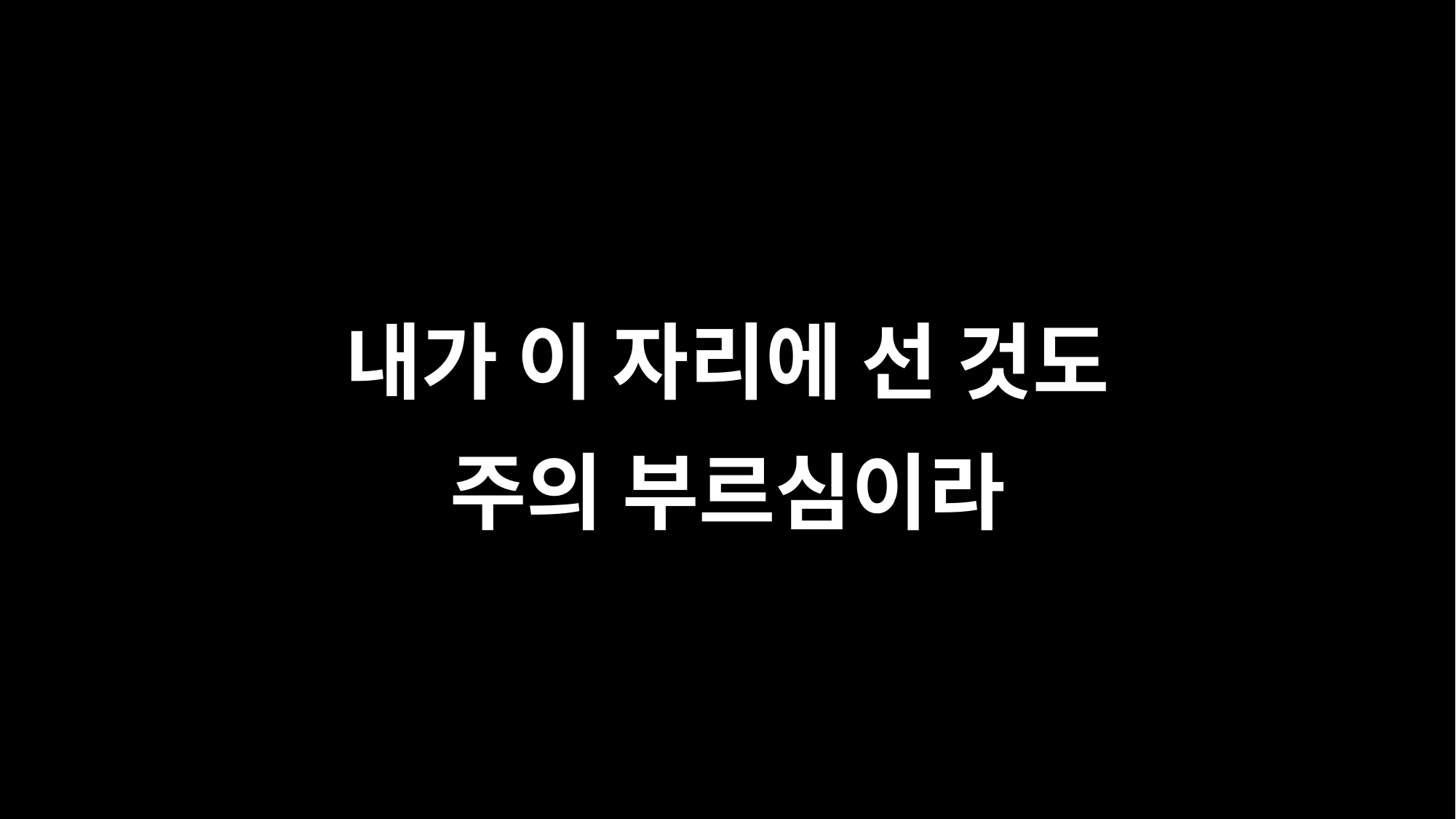

내가 이 자리에 선 것도
주의 부르심이라